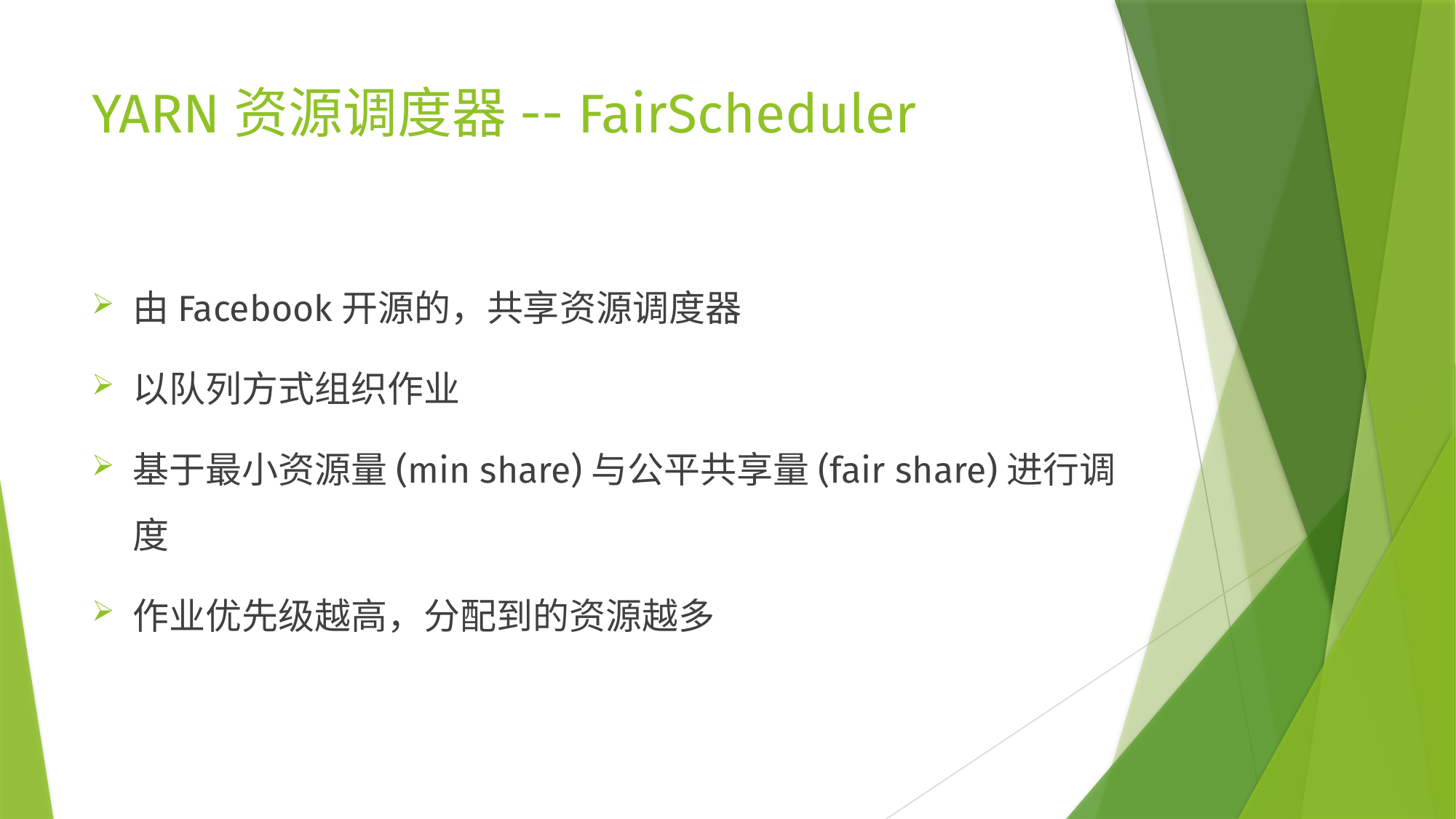

# YARN资源调度器-- FairScheduler
由Facebook开源的，共享资源调度器
以队列方式组织作业
基于最小资源量(min share)与公平共享量(fair share)进行调度
作业优先级越高，分配到的资源越多